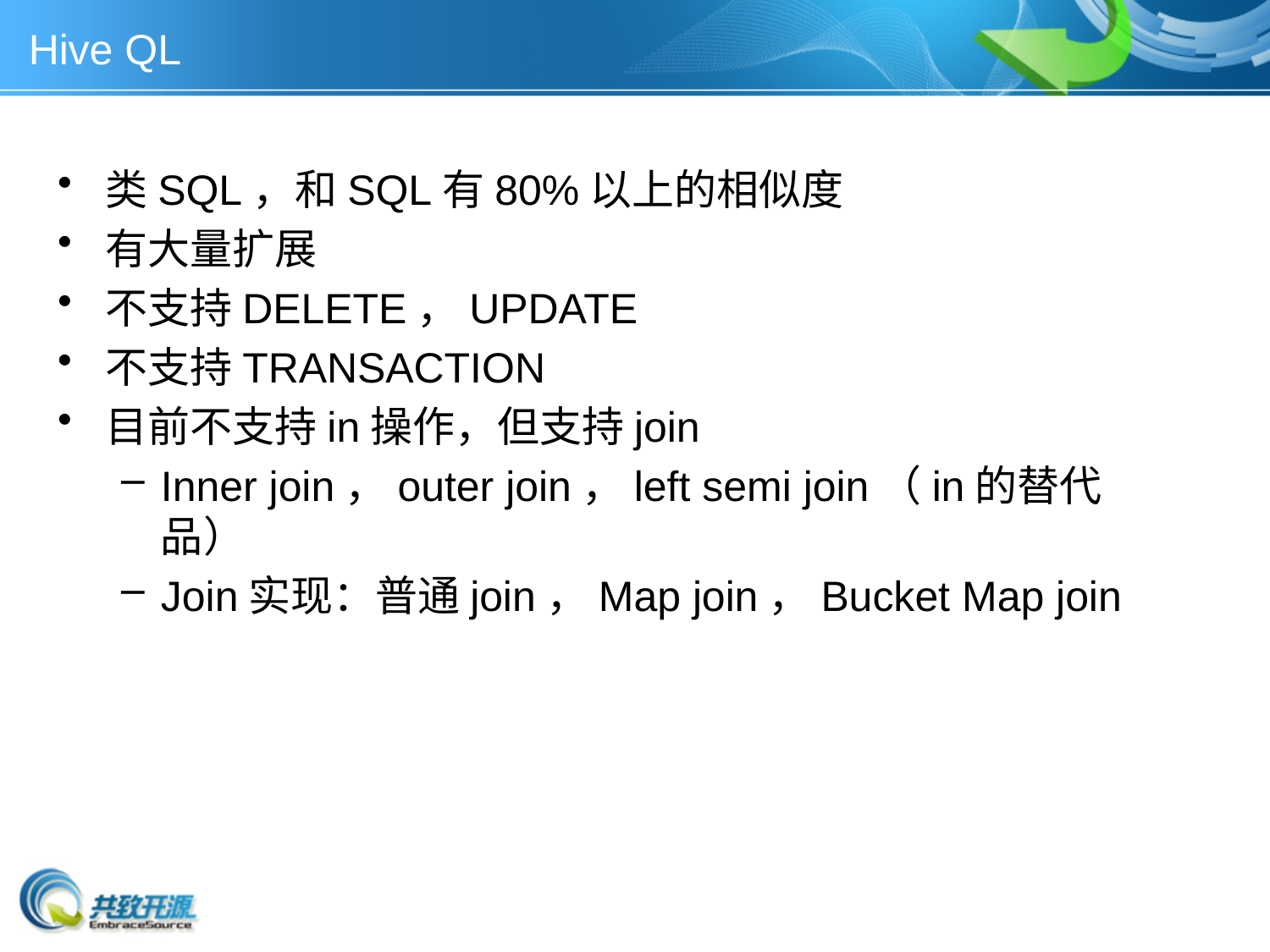

Hive QL
类SQL，和SQL有80%以上的相似度
有大量扩展
不支持DELETE，UPDATE
不支持TRANSACTION
目前不支持in操作，但支持join
Inner join，outer join，left semi join（in的替代品）
Join实现：普通join，Map join，Bucket Map join